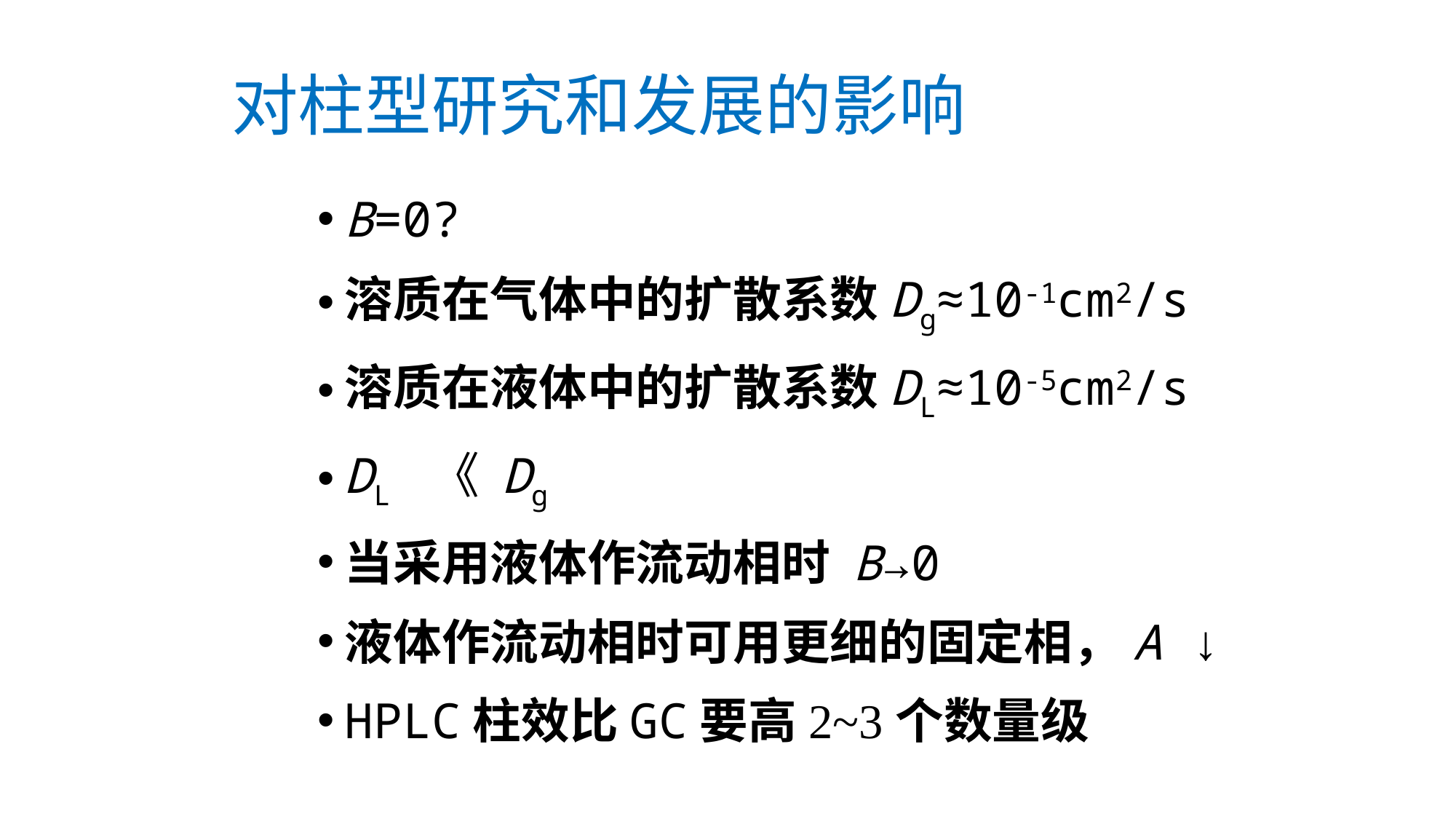

对柱型研究和发展的影响
B=0?
溶质在气体中的扩散系数Dg≈10-1cm2/s
溶质在液体中的扩散系数DL≈10-5cm2/s
DL 《 Dg
当采用液体作流动相时 B→0
液体作流动相时可用更细的固定相，A ↓
HPLC柱效比GC要高2~3个数量级